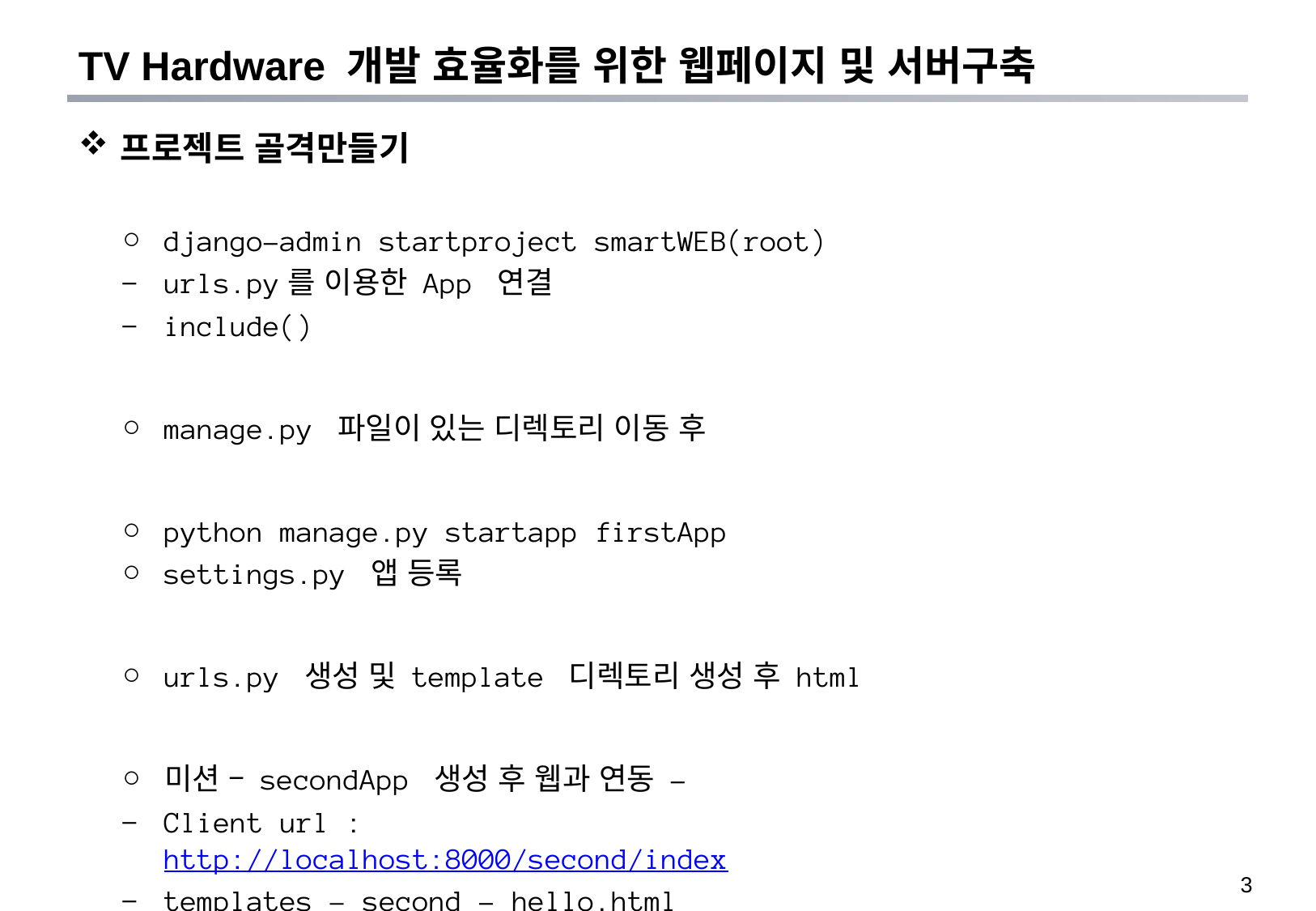

# TV Hardware 개발 효율화를 위한 웹페이지 및 서버구축
프로젝트 골격만들기

django-admin startproject smartWEB(root)
urls.py를 이용한 App 연결
include()

manage.py 파일이 있는 디렉토리 이동 후

python manage.py startapp firstApp
settings.py 앱 등록

urls.py 생성 및 template 디렉토리 생성 후 html

미션 – secondApp 생성 후 웹과 연동 -
Client url : http://localhost:8000/second/index
templates – second - hello.html